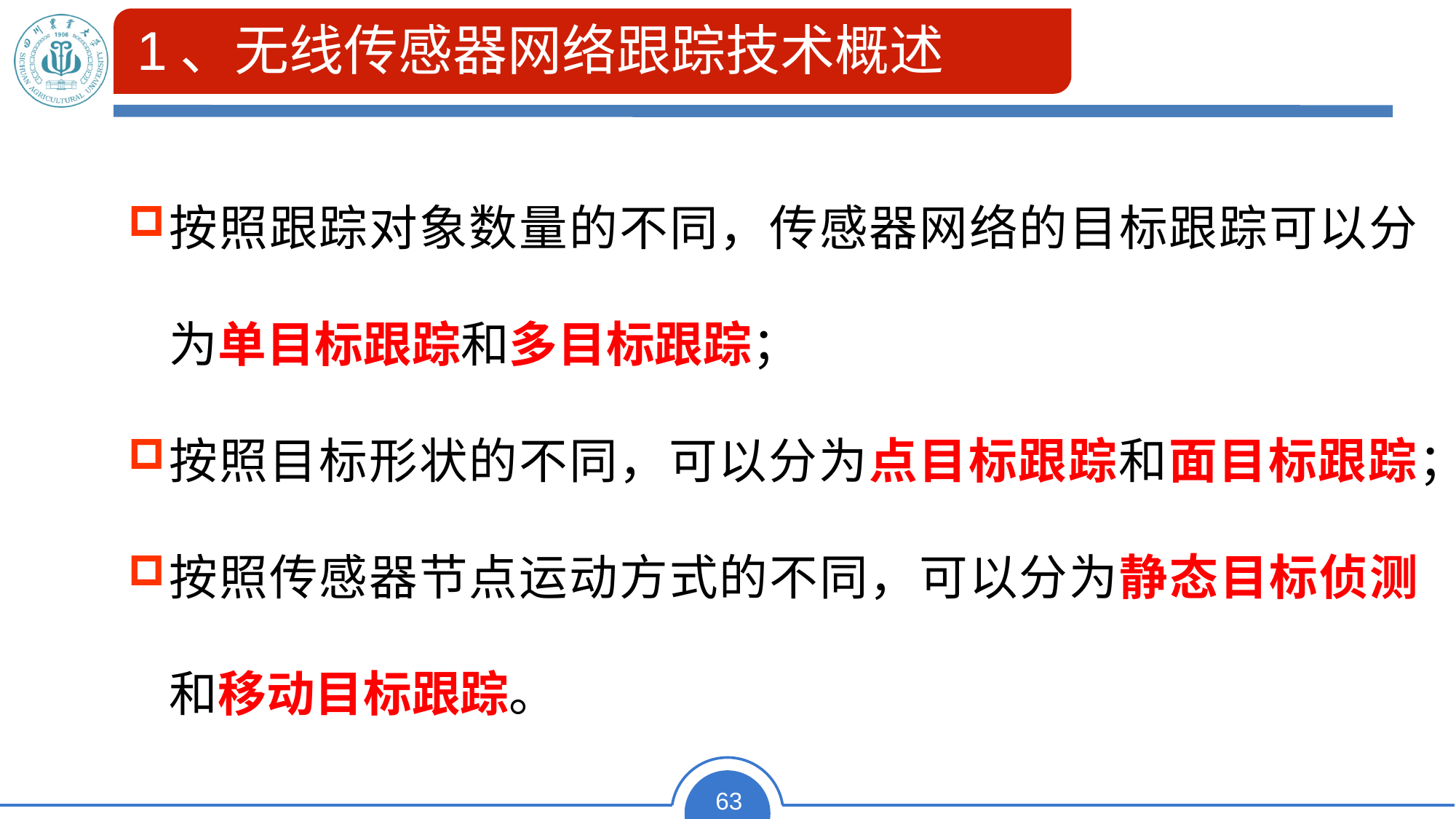

# 1、无线传感器网络跟踪技术概述
按照跟踪对象数量的不同，传感器网络的目标跟踪可以分为单目标跟踪和多目标跟踪；
按照目标形状的不同，可以分为点目标跟踪和面目标跟踪；
按照传感器节点运动方式的不同，可以分为静态目标侦测和移动目标跟踪。